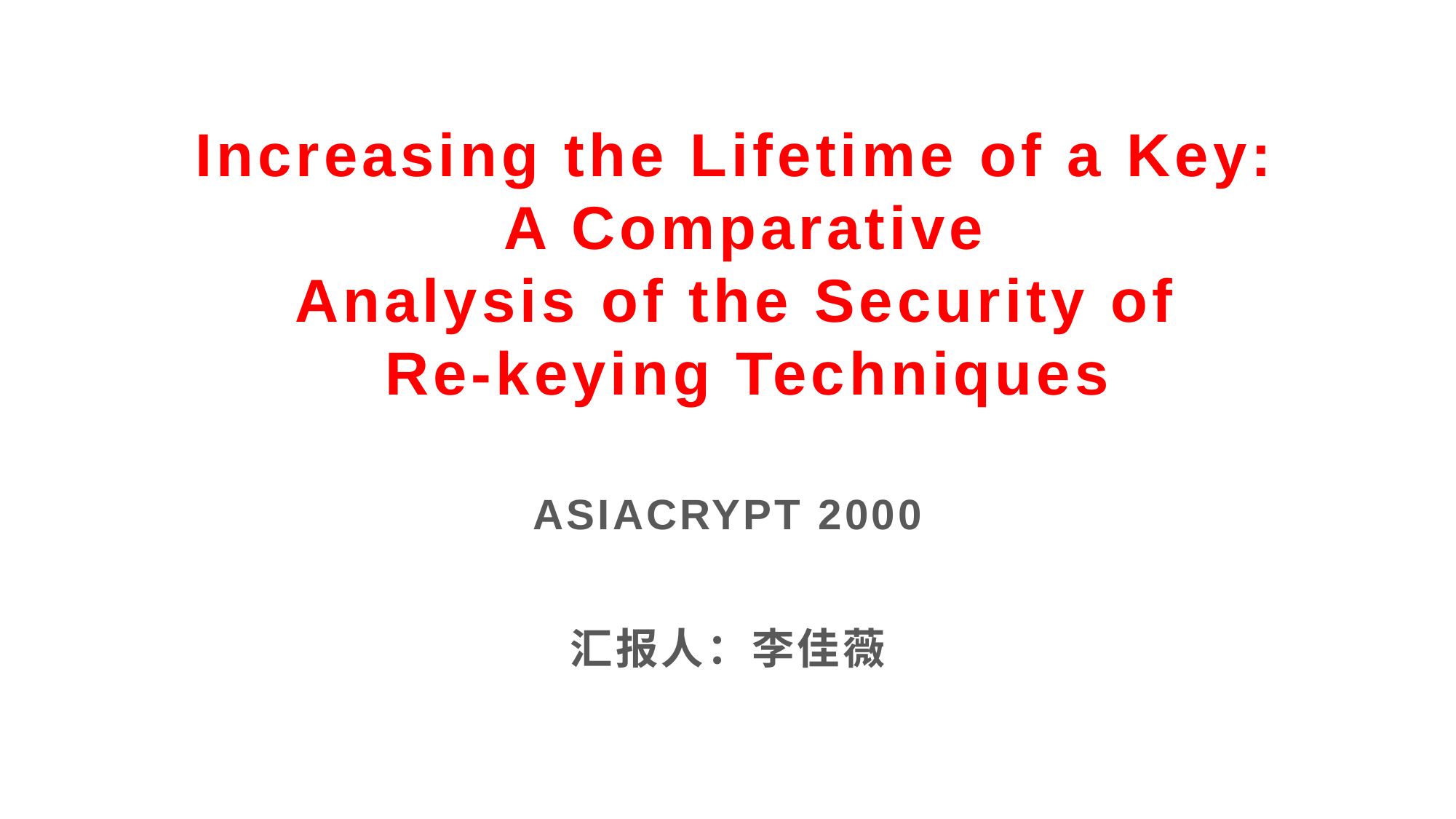

# Increasing the Lifetime of a Key: A Comparative Analysis of the Security of Re-keying Techniques
ASIACRYPT 2000

汇报人：李佳薇